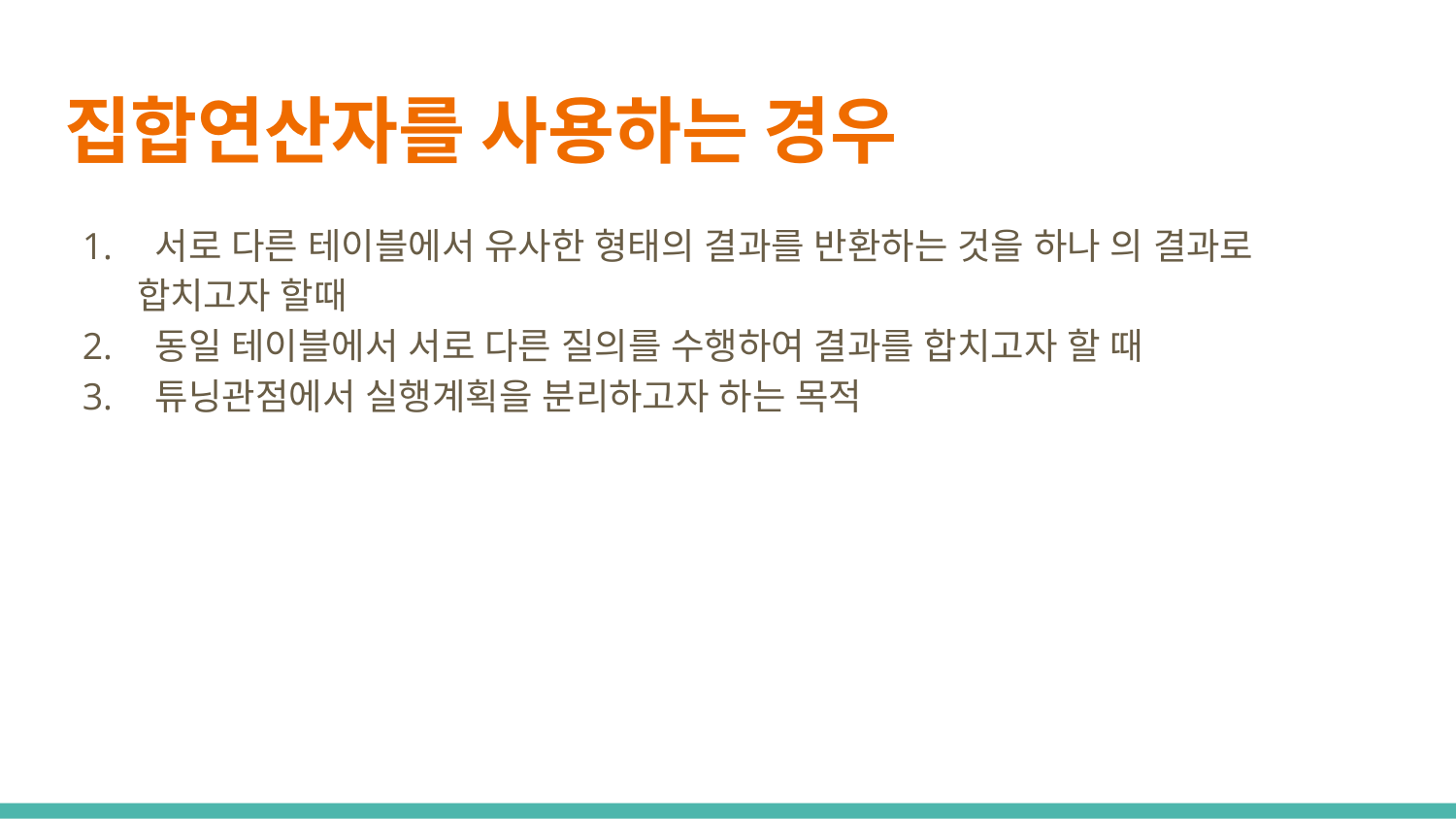

# 집합연산자를 사용하는 경우
 서로 다른 테이블에서 유사한 형태의 결과를 반환하는 것을 하나 의 결과로 합치고자 할때
 동일 테이블에서 서로 다른 질의를 수행하여 결과를 합치고자 할 때
 튜닝관점에서 실행계획을 분리하고자 하는 목적